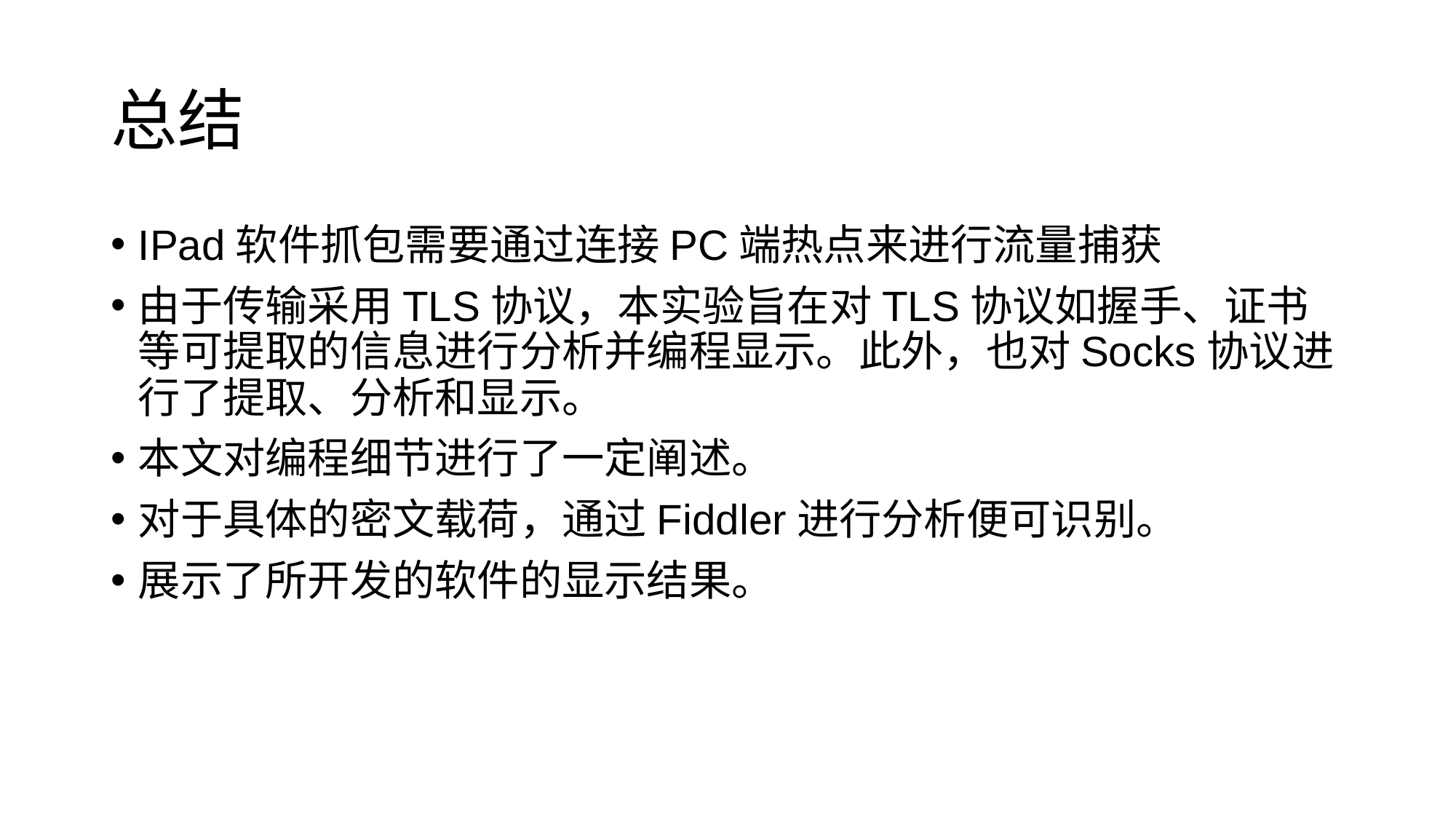

# 总结
IPad软件抓包需要通过连接PC端热点来进行流量捕获
由于传输采用TLS协议，本实验旨在对TLS协议如握手、证书等可提取的信息进行分析并编程显示。此外，也对Socks协议进行了提取、分析和显示。
本文对编程细节进行了一定阐述。
对于具体的密文载荷，通过Fiddler进行分析便可识别。
展示了所开发的软件的显示结果。